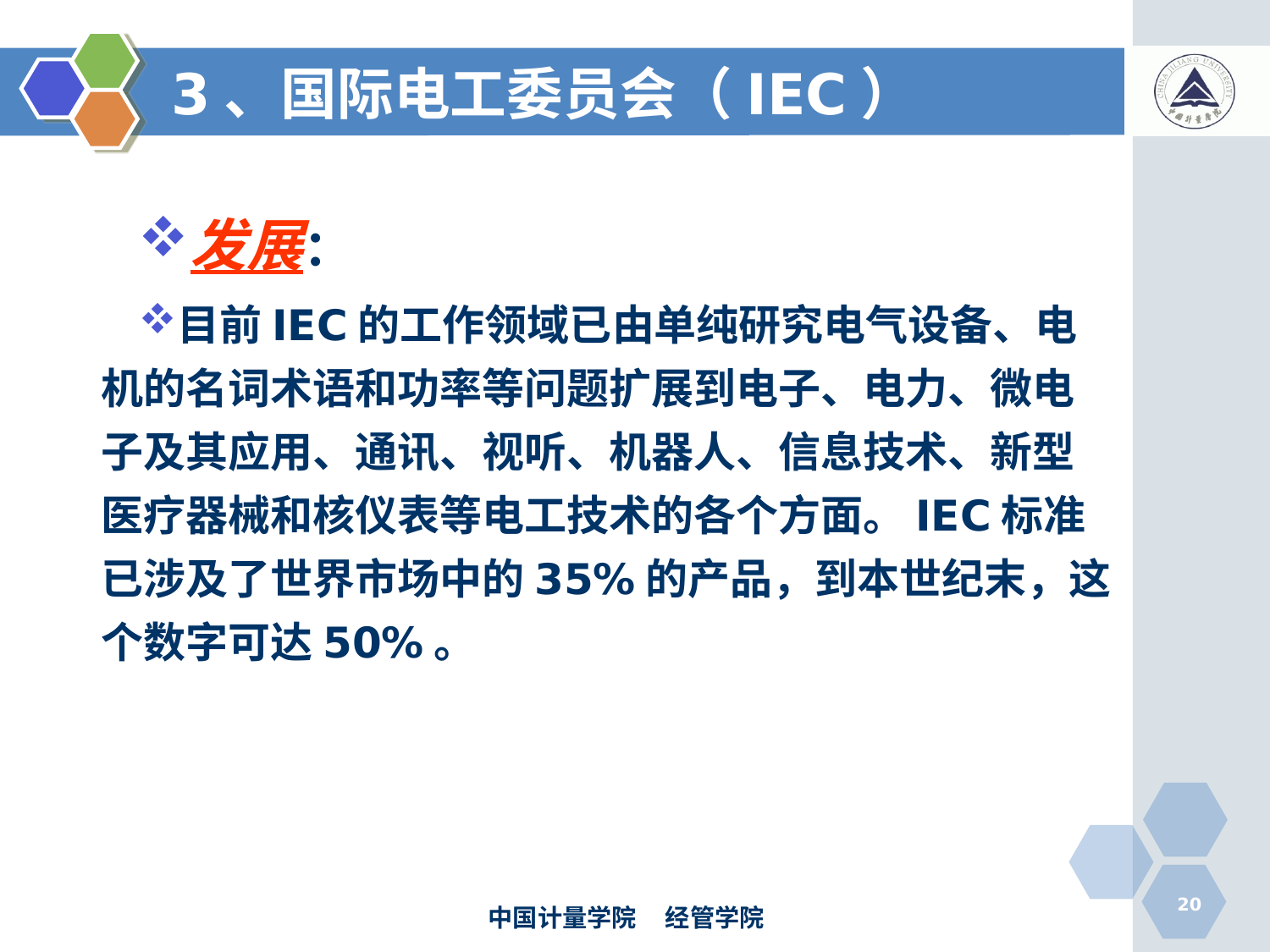

# 3、国际电工委员会（IEC）
发展：
目前IEC的工作领域已由单纯研究电气设备、电机的名词术语和功率等问题扩展到电子、电力、微电子及其应用、通讯、视听、机器人、信息技术、新型医疗器械和核仪表等电工技术的各个方面。IEC标准已涉及了世界市场中的35%的产品，到本世纪末，这个数字可达50%。
20
中国计量学院     经管学院